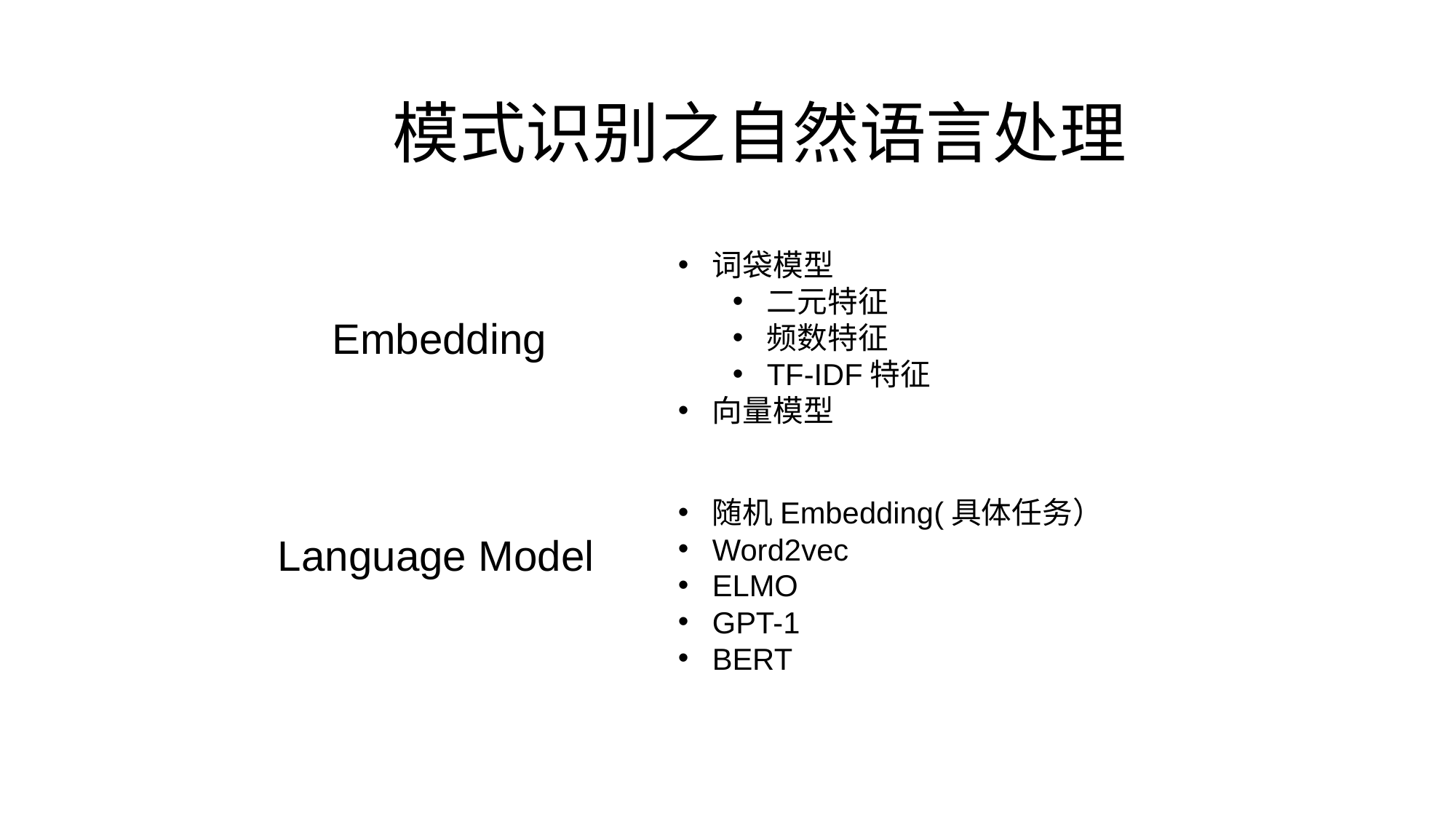

# 模式识别之自然语言处理
词袋模型
二元特征
频数特征
TF-IDF特征
向量模型
Embedding
随机Embedding(具体任务）
Word2vec
ELMO
GPT-1
BERT
Language Model